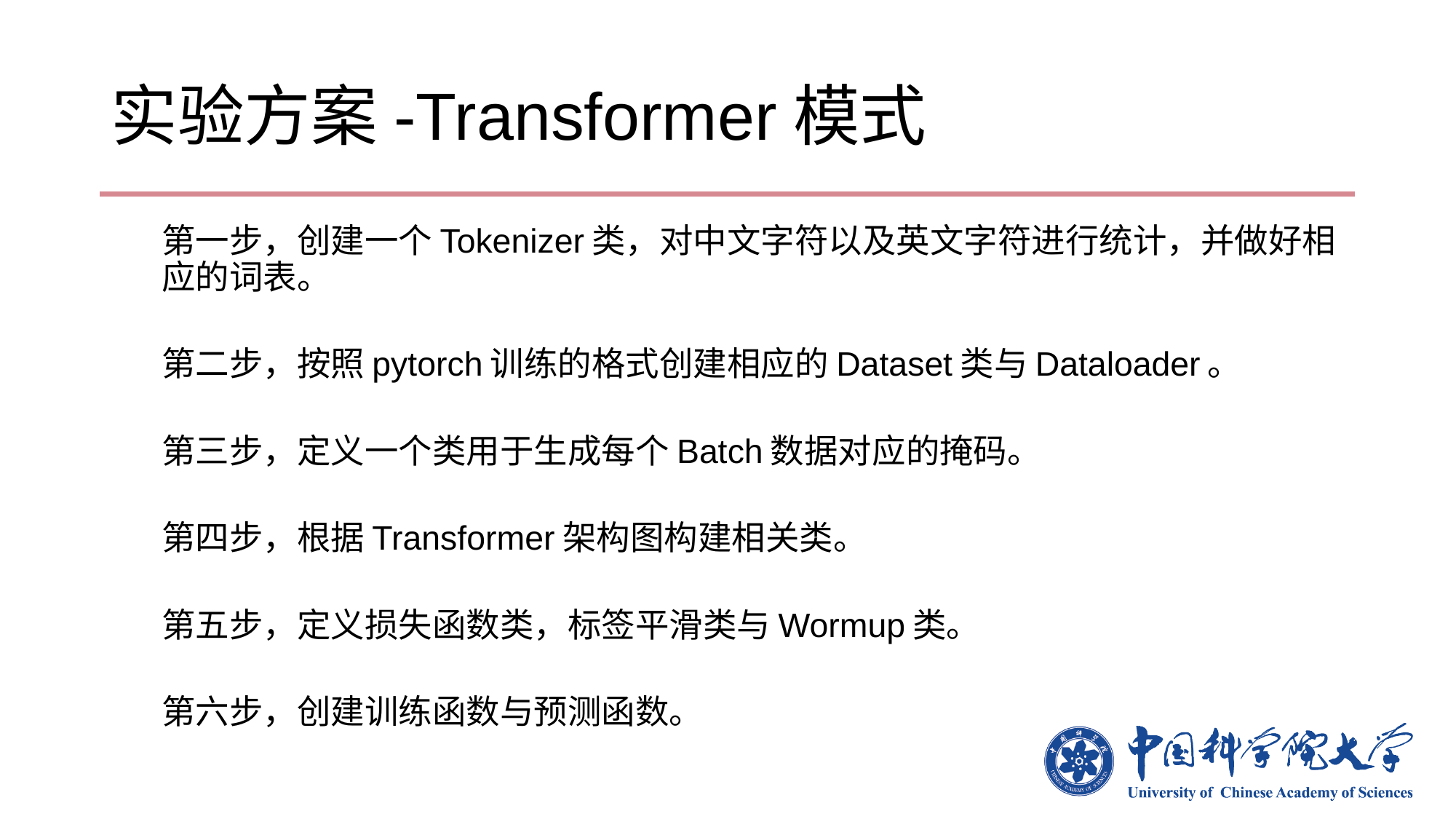

# 实验方案-Transformer模式
第一步，创建一个Tokenizer类，对中文字符以及英文字符进行统计，并做好相应的词表。

第二步，按照pytorch训练的格式创建相应的Dataset类与Dataloader。

第三步，定义一个类用于生成每个Batch数据对应的掩码。

第四步，根据Transformer架构图构建相关类。

第五步，定义损失函数类，标签平滑类与Wormup类。

第六步，创建训练函数与预测函数。